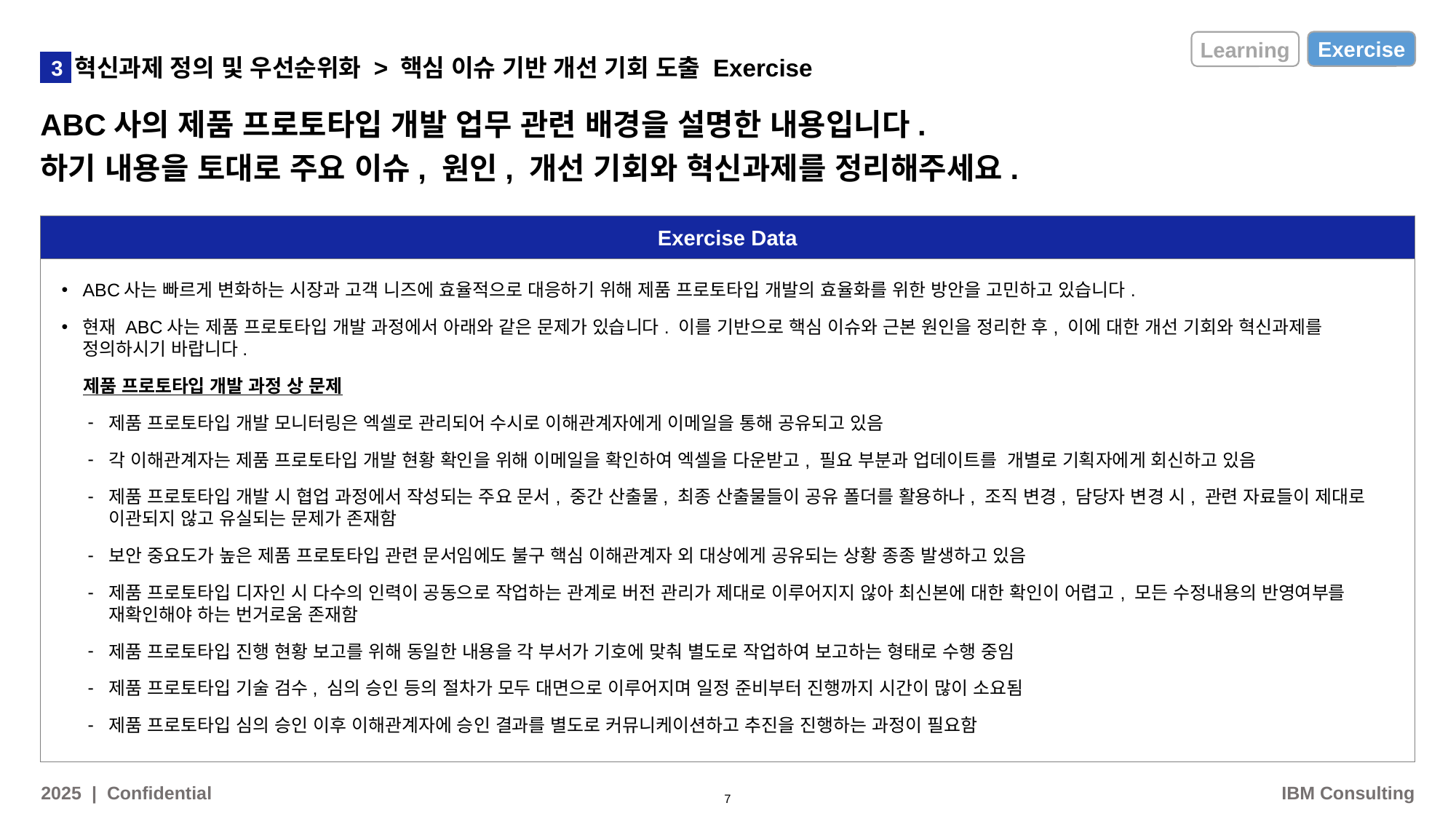

Exercise
Learning
혁신과제 정의 및 우선순위화 > 핵심 이슈 기반 개선 기회 도출 Exercise
3
ABC사의 제품 프로토타입 개발 업무 관련 배경을 설명한 내용입니다.
하기 내용을 토대로 주요 이슈, 원인, 개선 기회와 혁신과제를 정리해주세요.
Exercise Data

ABC사는 빠르게 변화하는 시장과 고객 니즈에 효율적으로 대응하기 위해 제품 프로토타입 개발의 효율화를 위한 방안을 고민하고 있습니다.
현재 ABC사는 제품 프로토타입 개발 과정에서 아래와 같은 문제가 있습니다. 이를 기반으로 핵심 이슈와 근본 원인을 정리한 후, 이에 대한 개선 기회와 혁신과제를 정의하시기 바랍니다.
제품 프로토타입 개발 과정 상 문제
제품 프로토타입 개발 모니터링은 엑셀로 관리되어 수시로 이해관계자에게 이메일을 통해 공유되고 있음
각 이해관계자는 제품 프로토타입 개발 현황 확인을 위해 이메일을 확인하여 엑셀을 다운받고, 필요 부분과 업데이트를  개별로 기획자에게 회신하고 있음
제품 프로토타입 개발 시 협업 과정에서 작성되는 주요 문서, 중간 산출물, 최종 산출물들이 공유 폴더를 활용하나, 조직 변경, 담당자 변경 시, 관련 자료들이 제대로 이관되지 않고 유실되는 문제가 존재함
보안 중요도가 높은 제품 프로토타입 관련 문서임에도 불구 핵심 이해관계자 외 대상에게 공유되는 상황 종종 발생하고 있음
제품 프로토타입 디자인 시 다수의 인력이 공동으로 작업하는 관계로 버전 관리가 제대로 이루어지지 않아 최신본에 대한 확인이 어렵고, 모든 수정내용의 반영여부를 재확인해야 하는 번거로움 존재함
제품 프로토타입 진행 현황 보고를 위해 동일한 내용을 각 부서가 기호에 맞춰 별도로 작업하여 보고하는 형태로 수행 중임
제품 프로토타입 기술 검수, 심의 승인 등의 절차가 모두 대면으로 이루어지며 일정 준비부터 진행까지 시간이 많이 소요됨
제품 프로토타입 심의 승인 이후 이해관계자에 승인 결과를 별도로 커뮤니케이션하고 추진을 진행하는 과정이 필요함